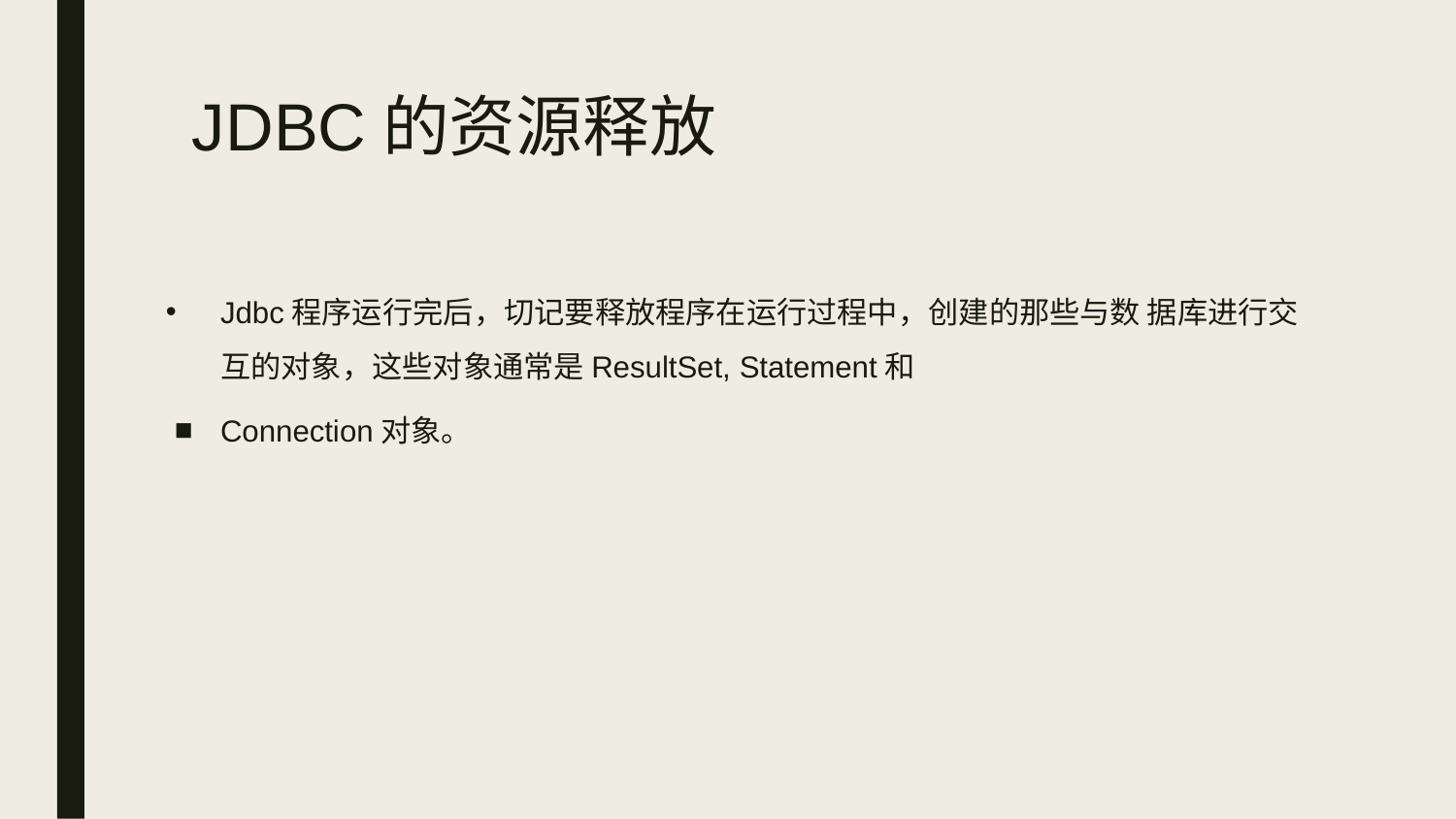

# JDBC的资源释放
Jdbc程序运行完后，切记要释放程序在运行过程中，创建的那些与数 据库进行交互的对象，这些对象通常是ResultSet, Statement和
Connection对象。